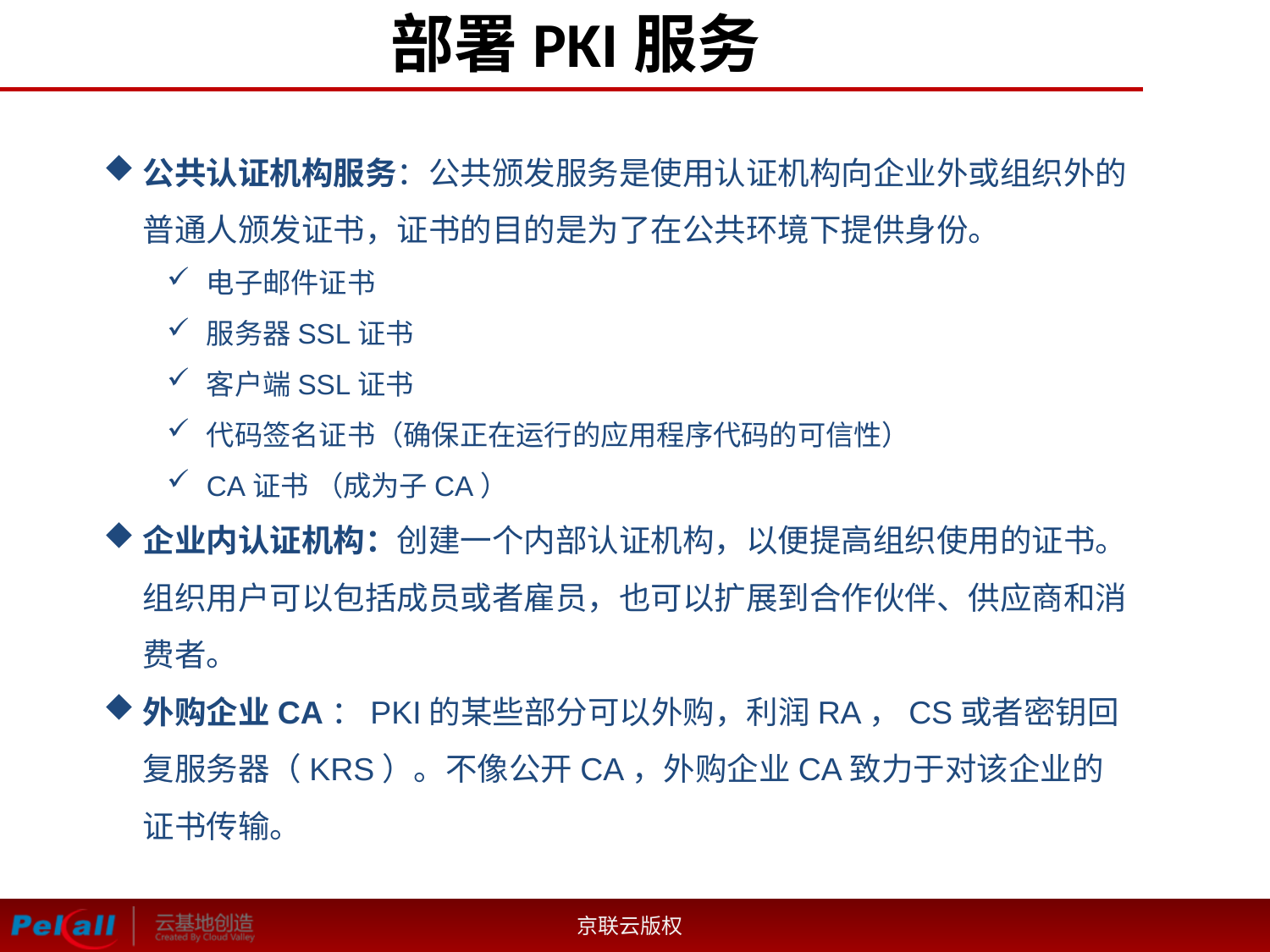

# 部署PKI服务
公共认证机构服务：公共颁发服务是使用认证机构向企业外或组织外的普通人颁发证书，证书的目的是为了在公共环境下提供身份。
电子邮件证书
服务器SSL证书
客户端SSL证书
代码签名证书（确保正在运行的应用程序代码的可信性）
CA证书 （成为子CA）
企业内认证机构：创建一个内部认证机构，以便提高组织使用的证书。组织用户可以包括成员或者雇员，也可以扩展到合作伙伴、供应商和消费者。
外购企业CA：PKI的某些部分可以外购，利润RA，CS或者密钥回复服务器（KRS）。不像公开CA，外购企业CA致力于对该企业的证书传输。